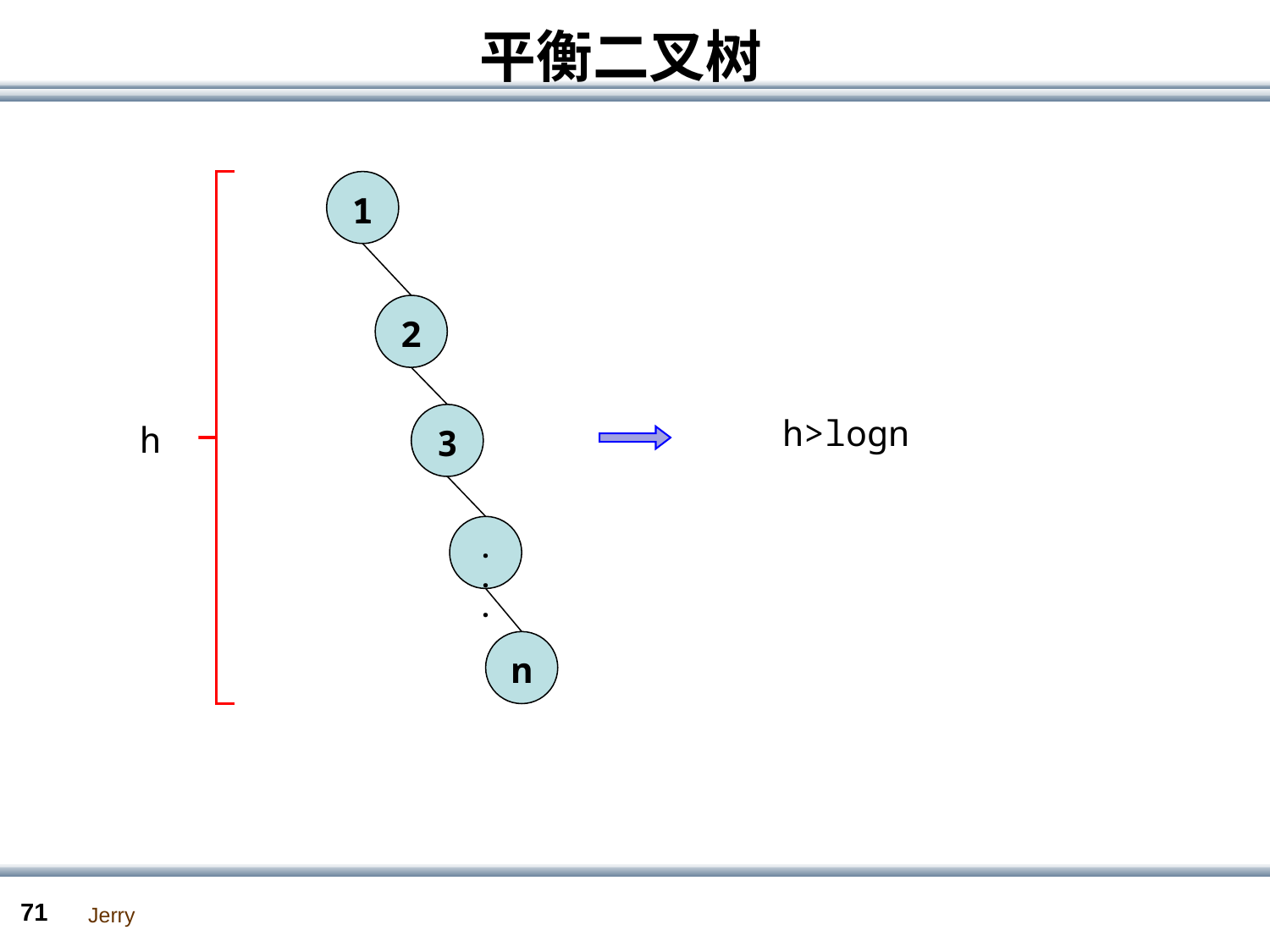

# 平衡二叉树

1
2
3
h>logn
h

...
n